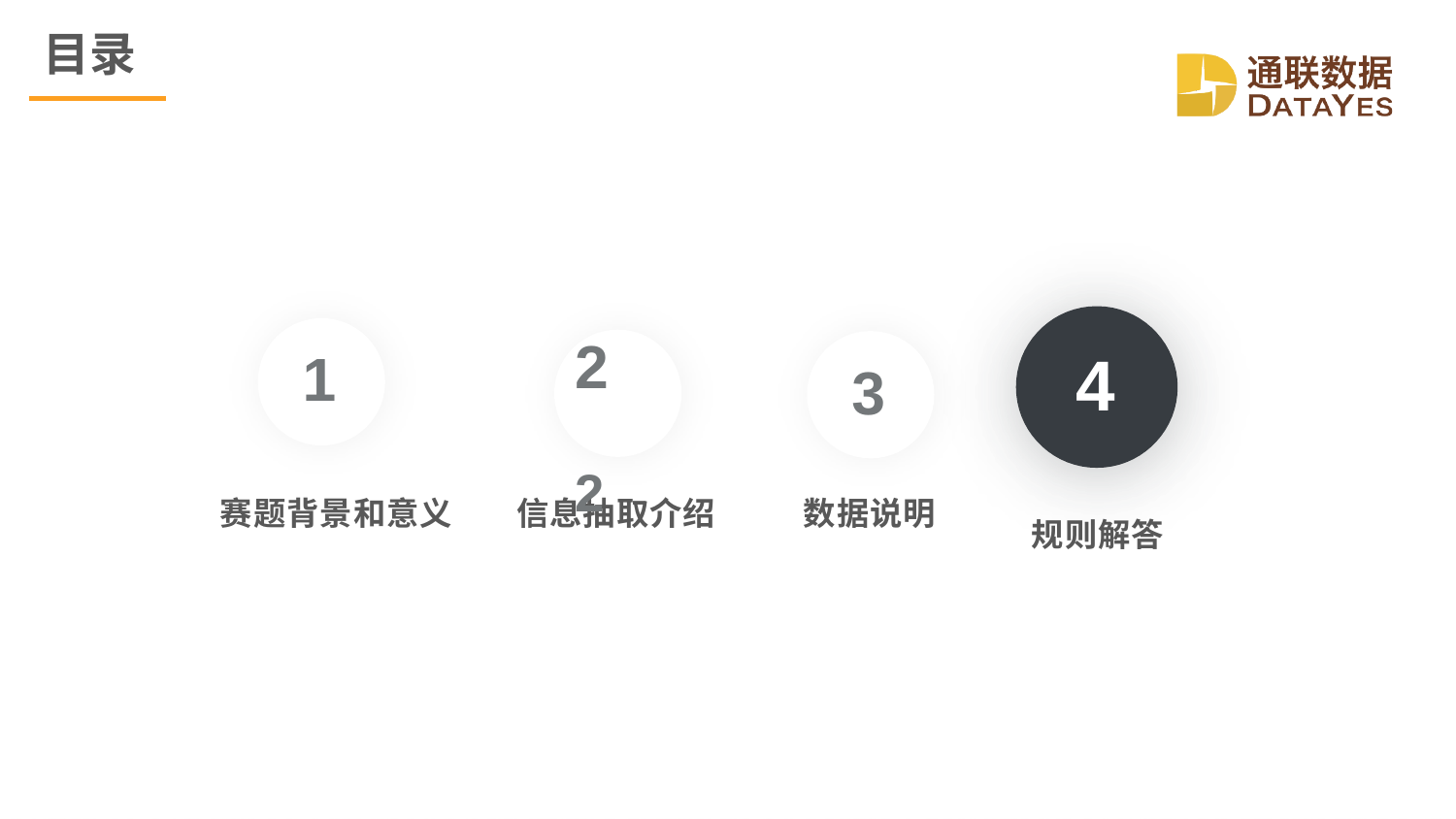

目录

# 22

4
1
3
赛题背景和意义
信息抽取介绍
数据说明
规则解答

Copyright © 2017 DataYes. All rights reserved	● 保密文件，请勿外泄